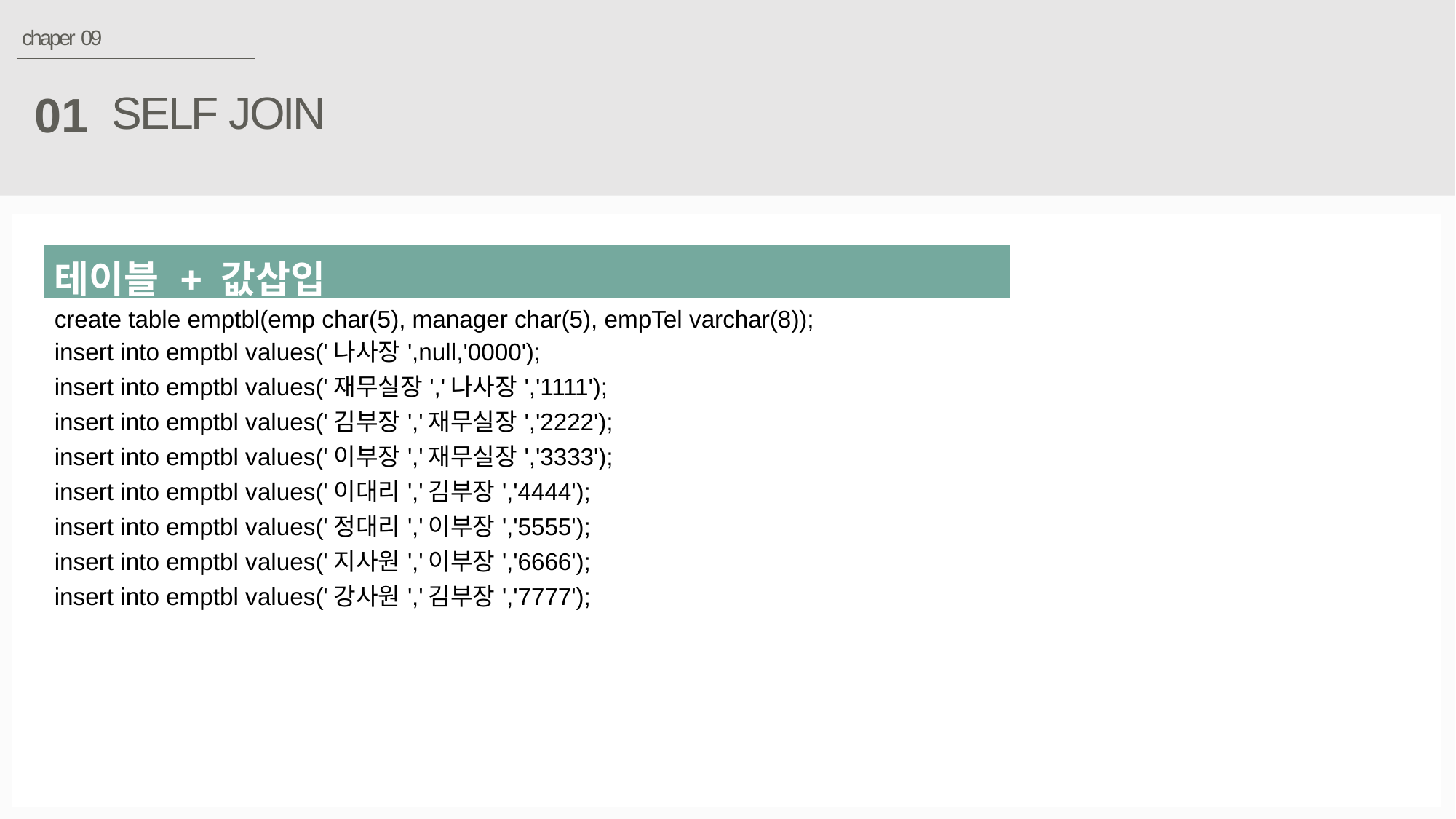

chaper  09
SELF JOIN
01

| 테이블 + 값삽입 |
| --- |
| create table emptbl(emp char(5), manager char(5), empTel varchar(8)); insert into emptbl values('나사장',null,'0000'); insert into emptbl values('재무실장','나사장','1111'); insert into emptbl values('김부장','재무실장','2222'); insert into emptbl values('이부장','재무실장','3333'); insert into emptbl values('이대리','김부장','4444'); insert into emptbl values('정대리','이부장','5555'); insert into emptbl values('지사원','이부장','6666'); insert into emptbl values('강사원','김부장','7777'); |